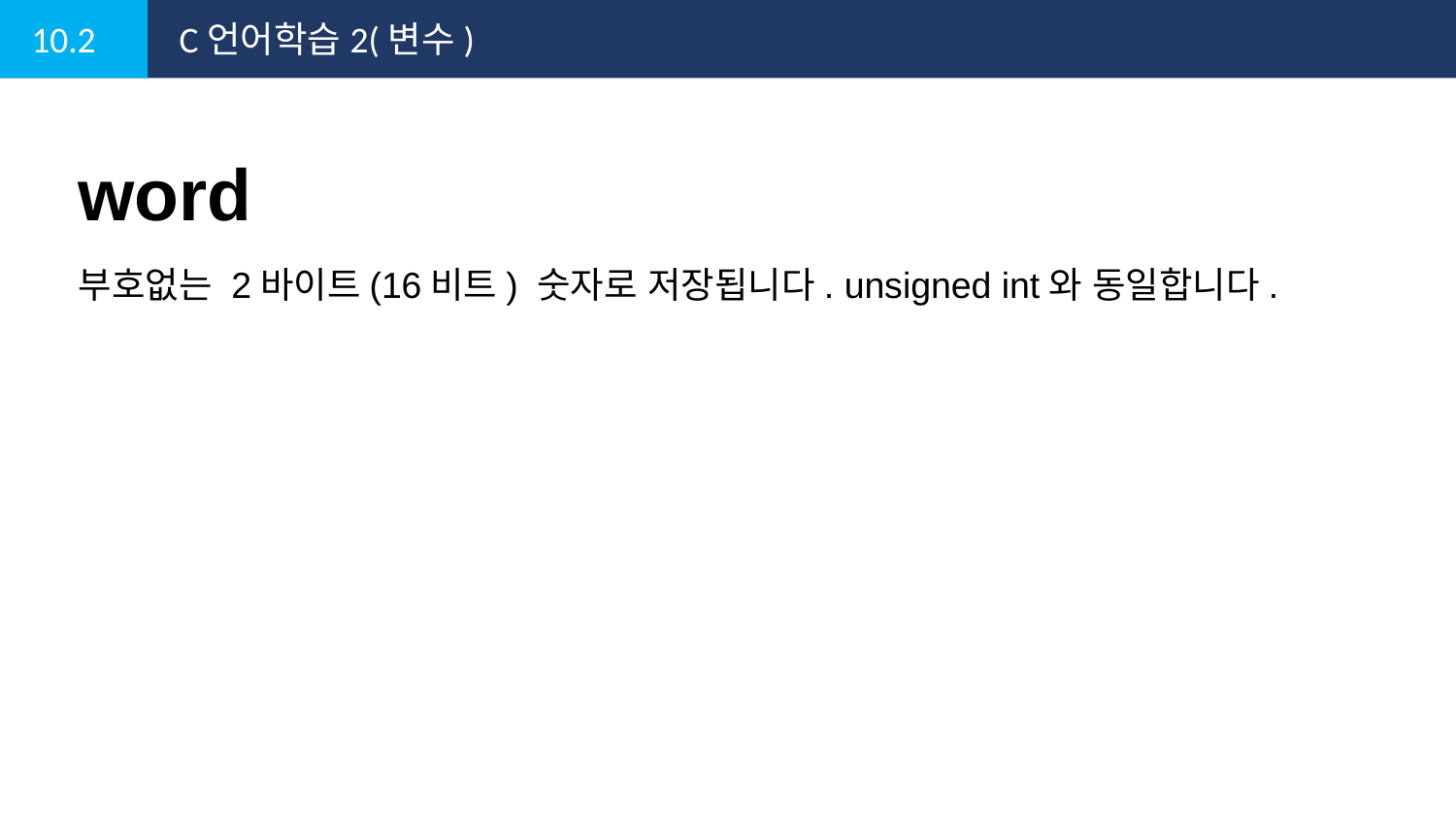

10.2
C언어학습2(변수)
word
부호없는 2바이트(16비트) 숫자로 저장됩니다. unsigned int와 동일합니다.